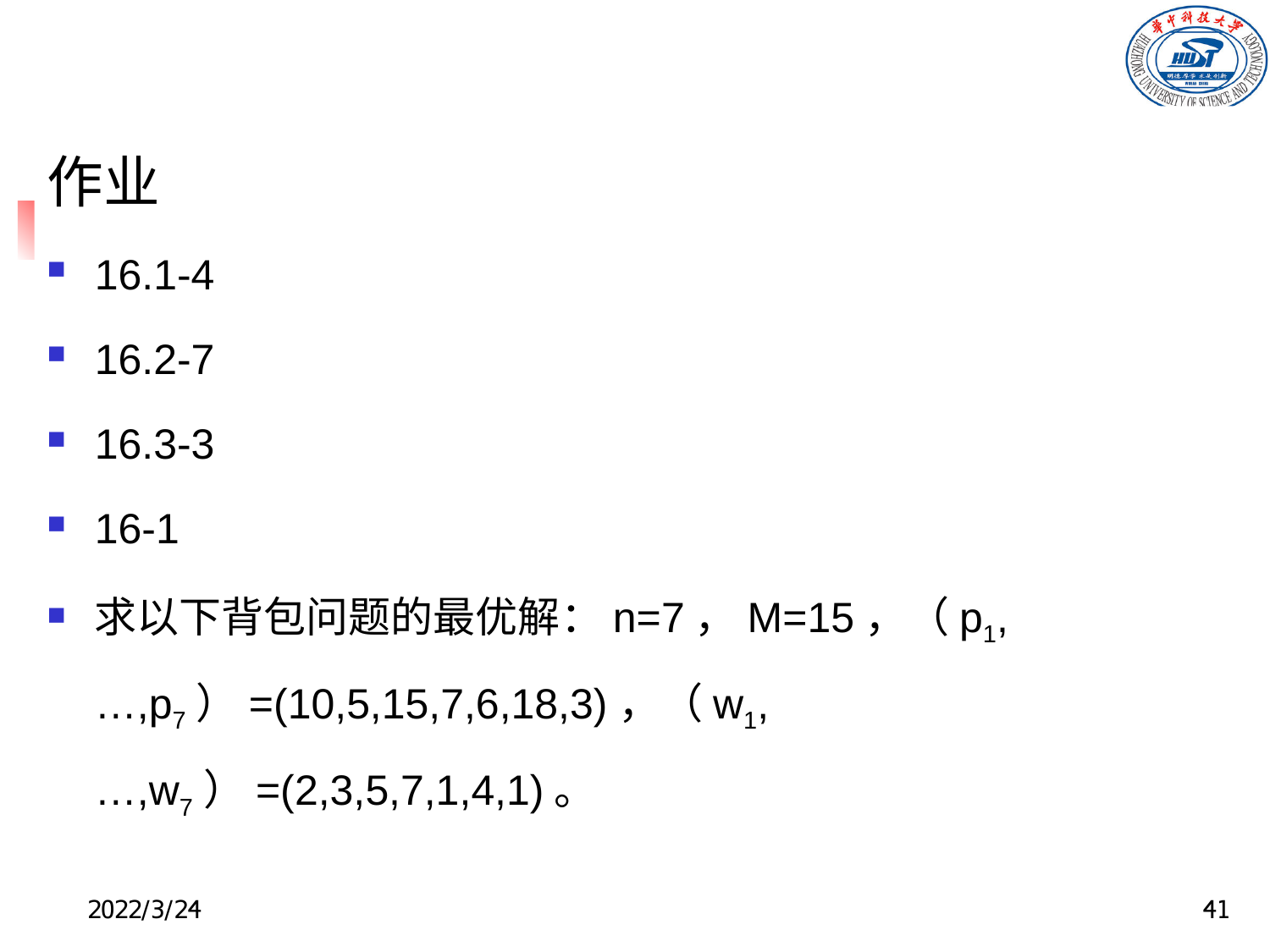

作业
16.1-4
16.2-7
16.3-3
16-1
求以下背包问题的最优解：n=7，M=15，（p1,…,p7）=(10,5,15,7,6,18,3)，（w1,…,w7）=(2,3,5,7,1,4,1)。

2022/3/24
41